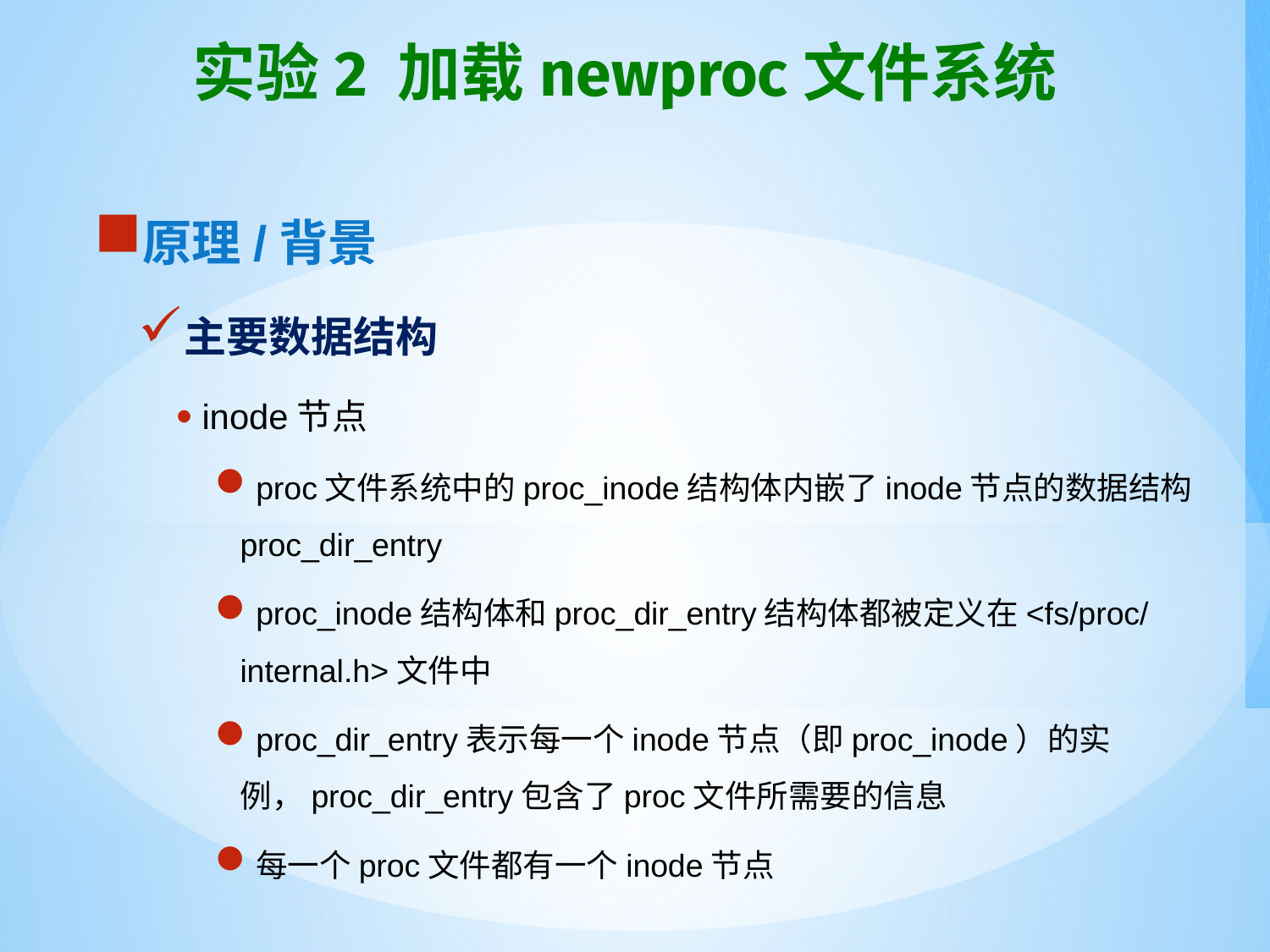

# 实验2 加载newproc文件系统
原理/背景
主要数据结构
inode节点
proc文件系统中的proc_inode结构体内嵌了inode节点的数据结构proc_dir_entry
proc_inode结构体和proc_dir_entry结构体都被定义在<fs/proc/internal.h>文件中
proc_dir_entry表示每一个inode节点（即proc_inode）的实例，proc_dir_entry包含了proc文件所需要的信息
每一个proc文件都有一个inode节点